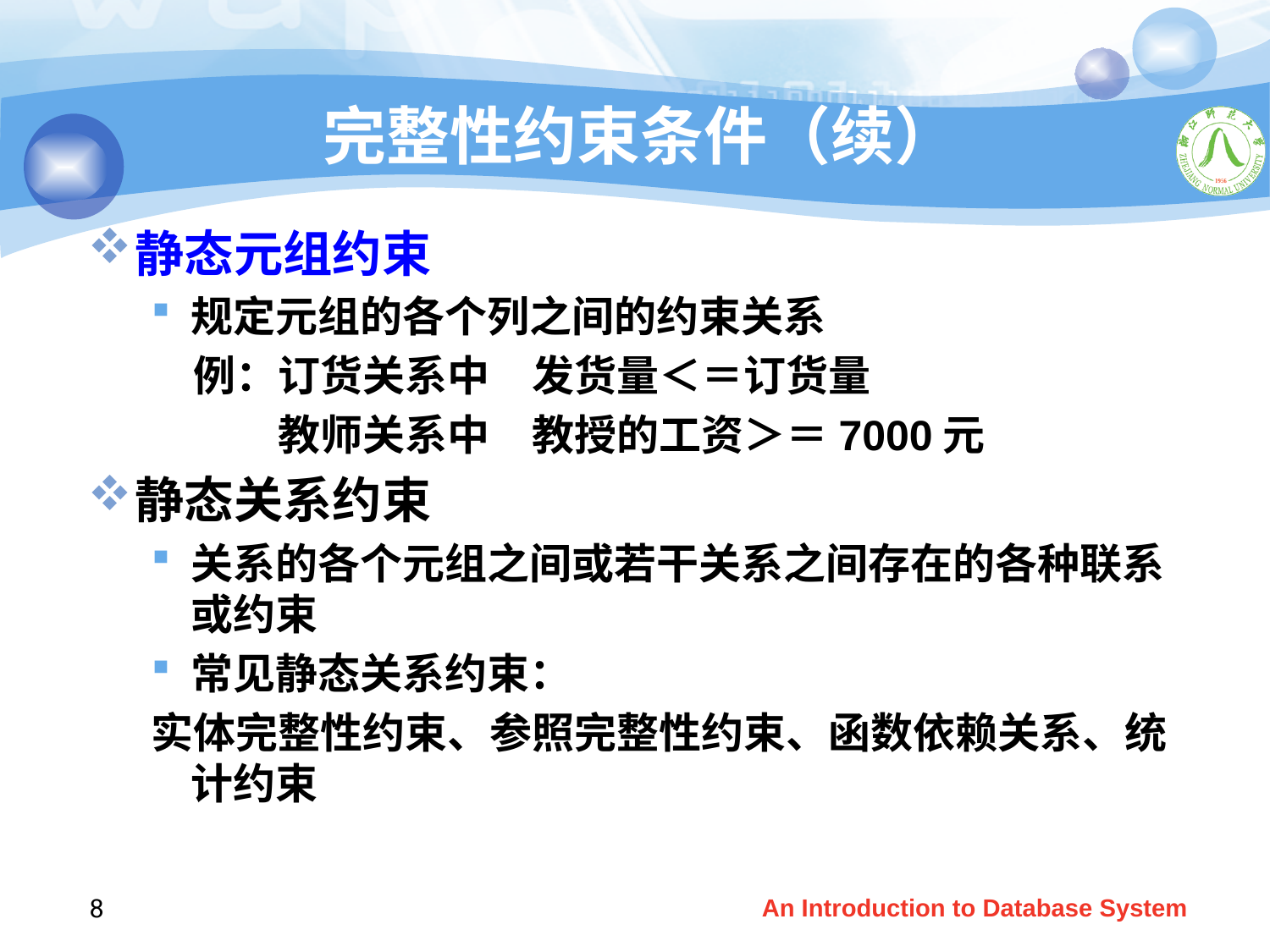

# 完整性约束条件（续）
静态元组约束
规定元组的各个列之间的约束关系
　例：订货关系中　发货量＜＝订货量
　　　教师关系中　教授的工资＞＝7000元
静态关系约束
关系的各个元组之间或若干关系之间存在的各种联系或约束
常见静态关系约束：
实体完整性约束、参照完整性约束、函数依赖关系、统计约束
8
An Introduction to Database System